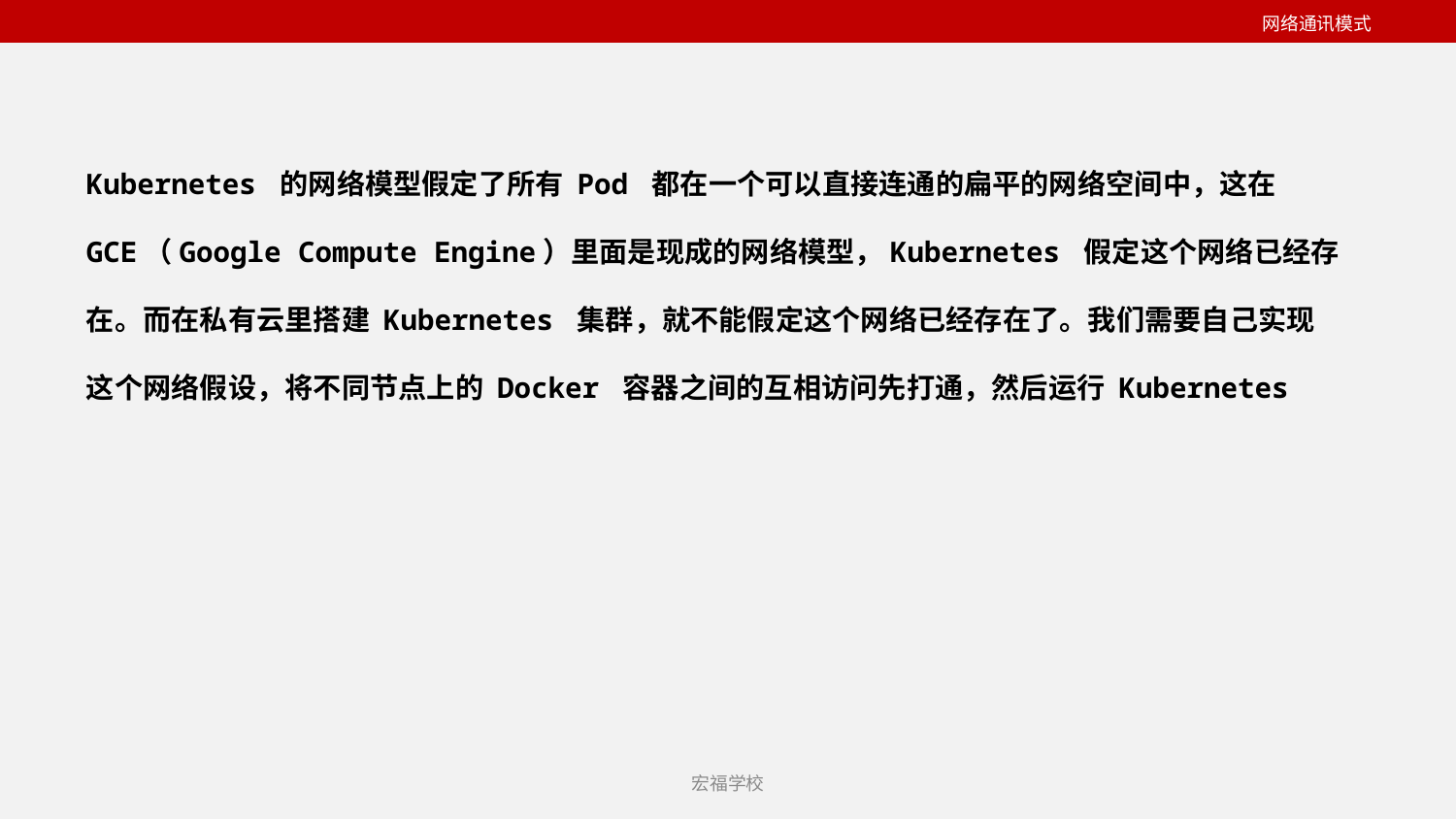

网络通讯模式
Kubernetes 的网络模型假定了所有 Pod 都在一个可以直接连通的扁平的网络空间中，这在 GCE（Google Compute Engine）里面是现成的网络模型，Kubernetes 假定这个网络已经存在。而在私有云里搭建 Kubernetes 集群，就不能假定这个网络已经存在了。我们需要自己实现这个网络假设，将不同节点上的 Docker 容器之间的互相访问先打通，然后运行 Kubernetes
13
宏福学校